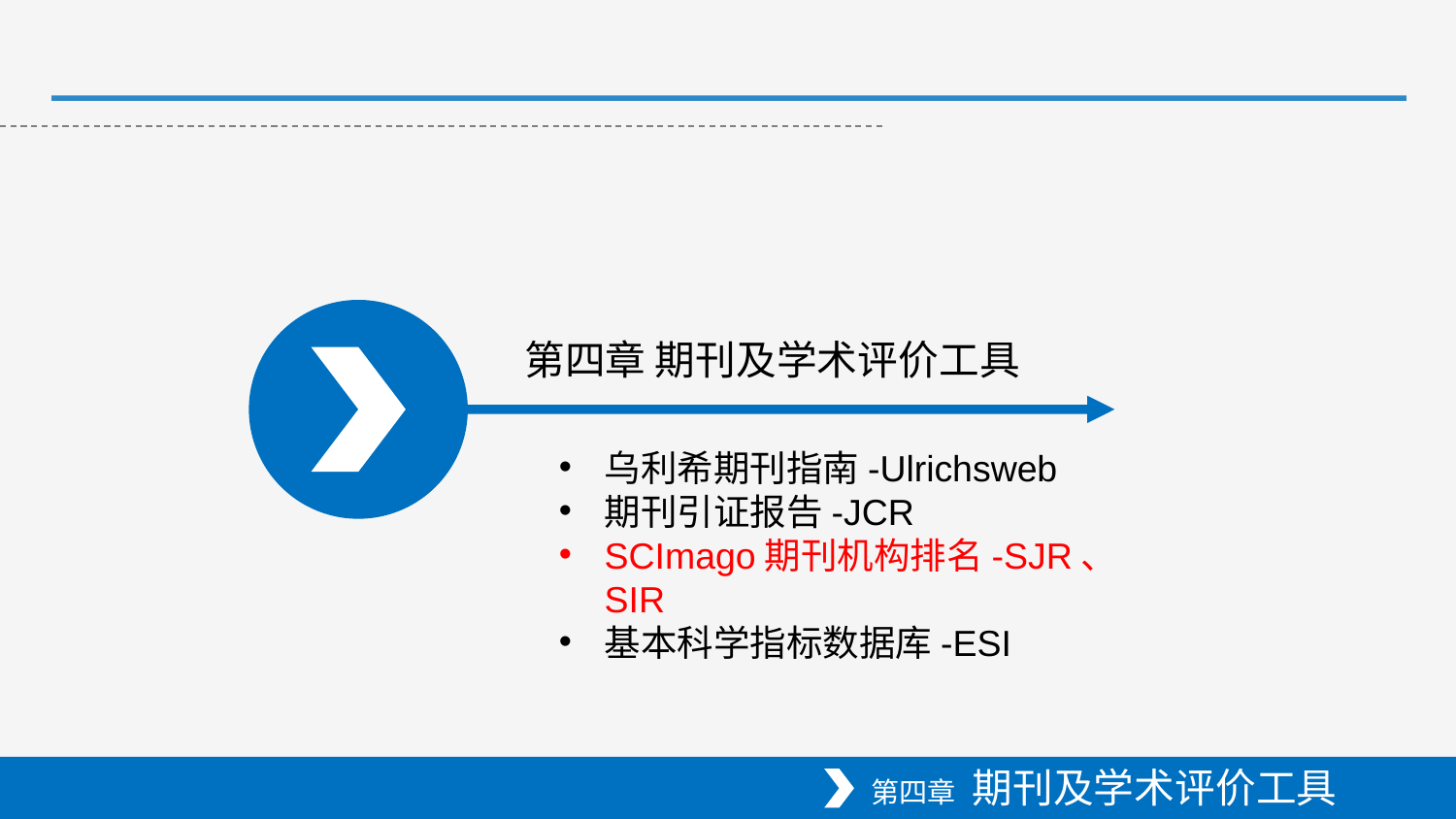

第四章 期刊及学术评价工具

乌利希期刊指南-Ulrichsweb
期刊引证报告-JCR
SCImago期刊机构排名-SJR、SIR
基本科学指标数据库-ESI